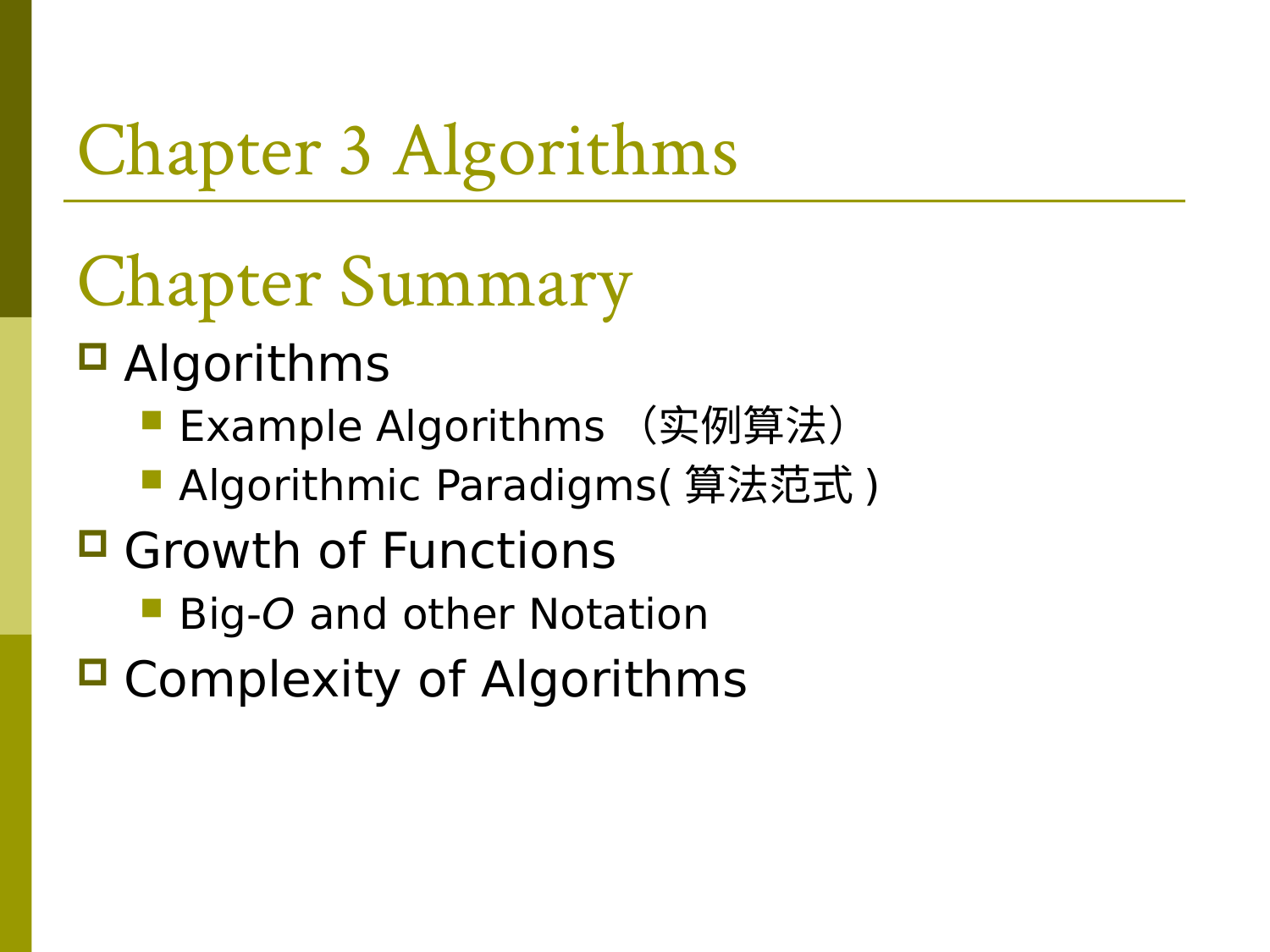

# Chapter 3 Algorithms
Chapter Summary
Algorithms
Example Algorithms（实例算法）
Algorithmic Paradigms(算法范式)
Growth of Functions
Big-O and other Notation
Complexity of Algorithms